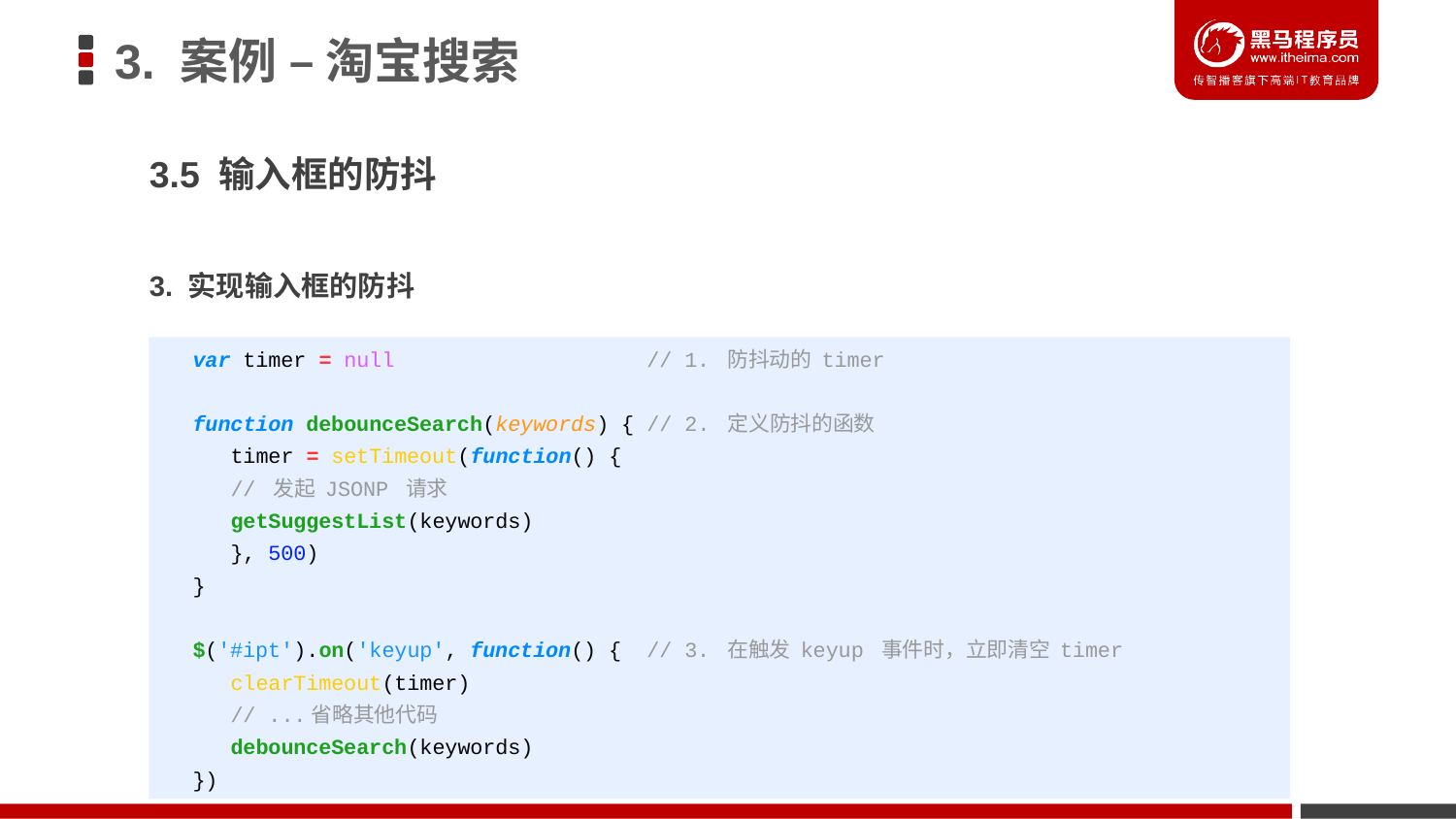

# 3. 案例 – 淘宝搜索
3.5 输入框的防抖
3. 实现输入框的防抖
 var timer = null                    // 1. 防抖动的 timer

 function debounceSearch(keywords) { // 2. 定义防抖的函数
    timer = setTimeout(function() {
    // 发起 JSONP 请求
    getSuggestList(keywords)
    }, 500)
 }

 $('#ipt').on('keyup', function() {  // 3. 在触发 keyup 事件时，立即清空 timer
    clearTimeout(timer)
    // ...省略其他代码
    debounceSearch(keywords)
 })